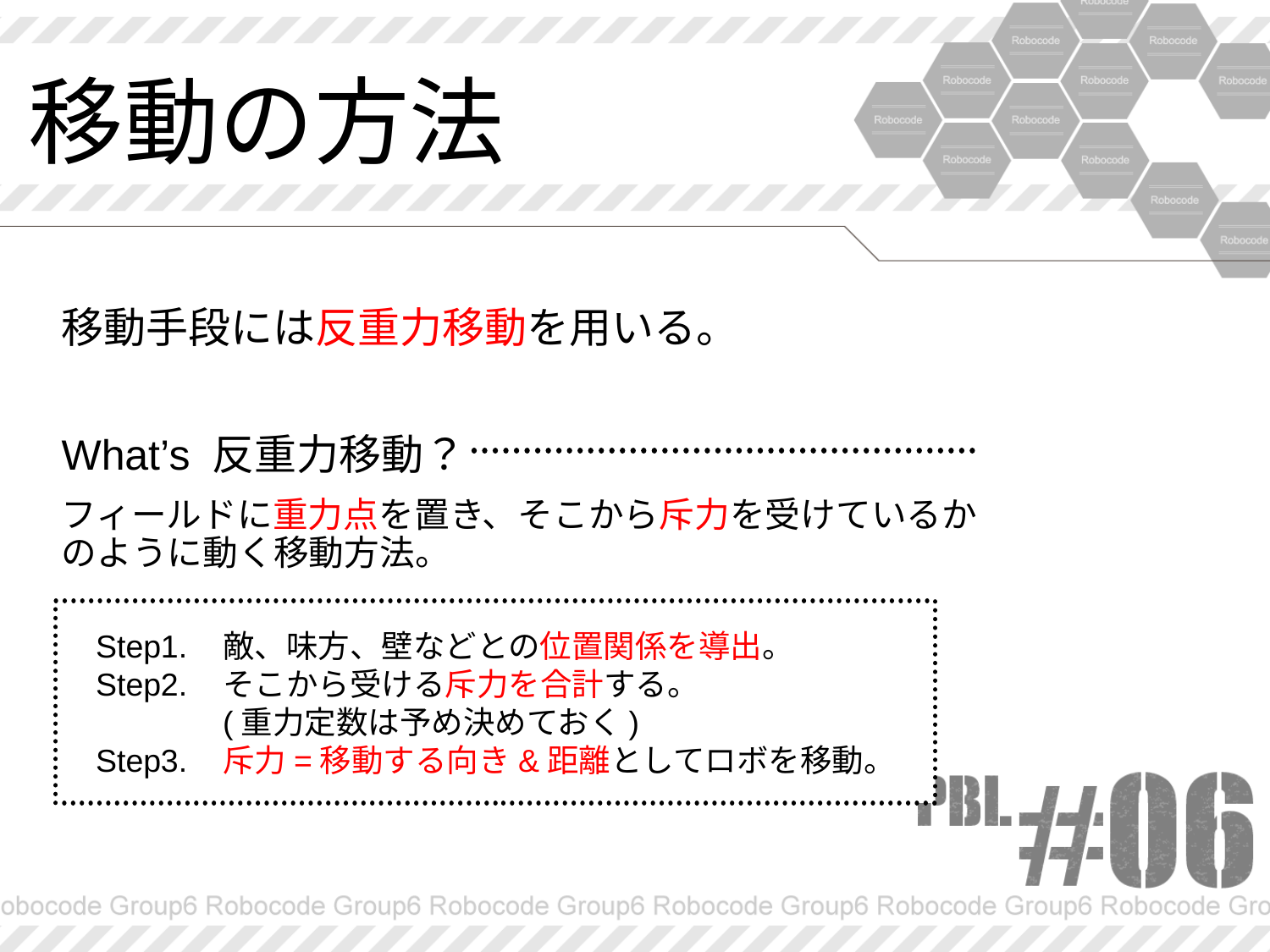

# 移動の方法
移動手段には反重力移動を用いる。

What’s 反重力移動？
フィールドに重力点を置き、そこから斥力を受けているかのように動く移動方法。
Step1.	敵、味方、壁などとの位置関係を導出。
Step2.	そこから受ける斥力を合計する。
	(重力定数は予め決めておく)
Step3.	斥力=移動する向き&距離としてロボを移動。